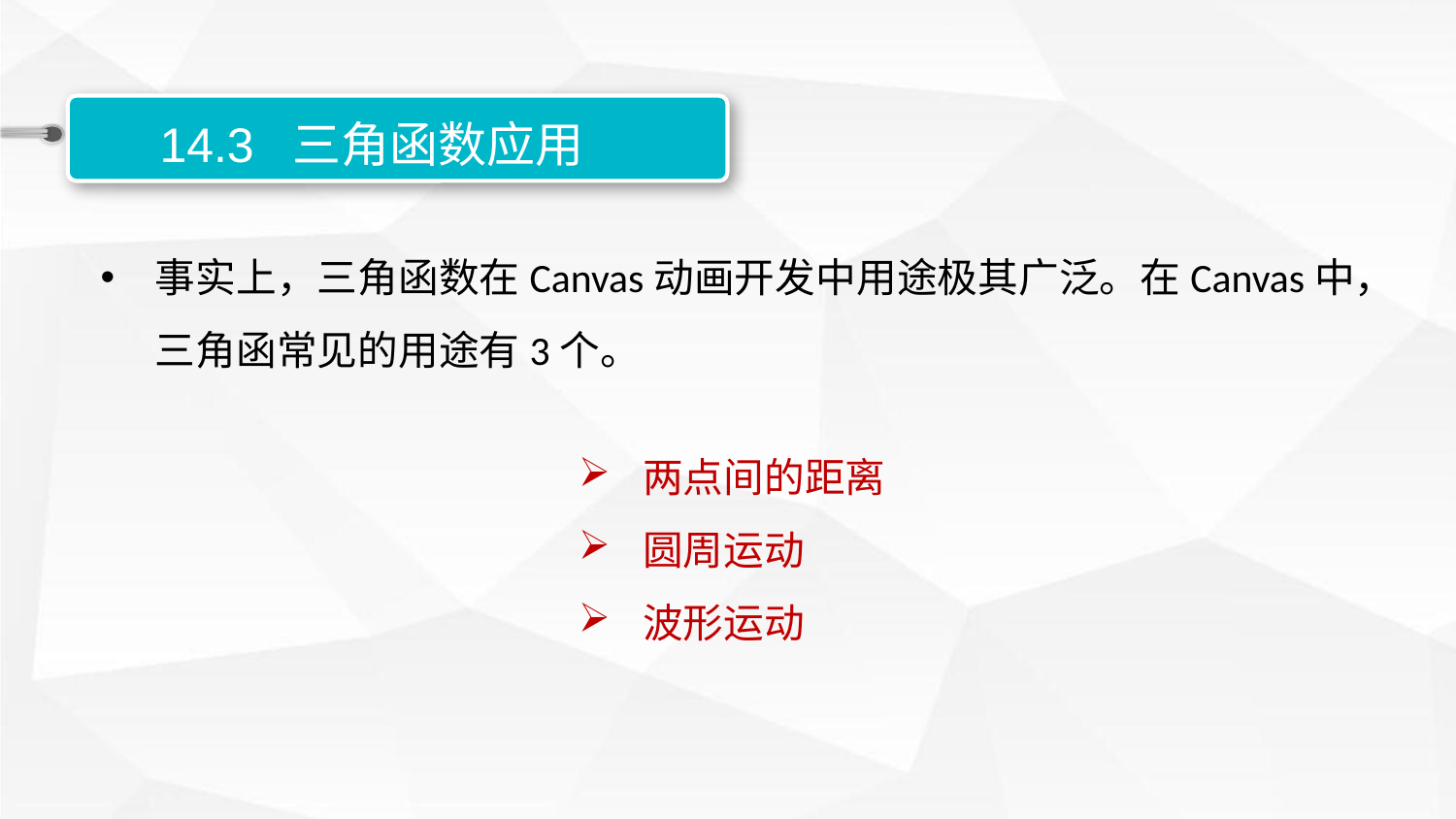

14.3  三角函数应用

事实上，三角函数在Canvas动画开发中用途极其广泛。在Canvas中，三角函常见的用途有3个。
 两点间的距离
 圆周运动
 波形运动